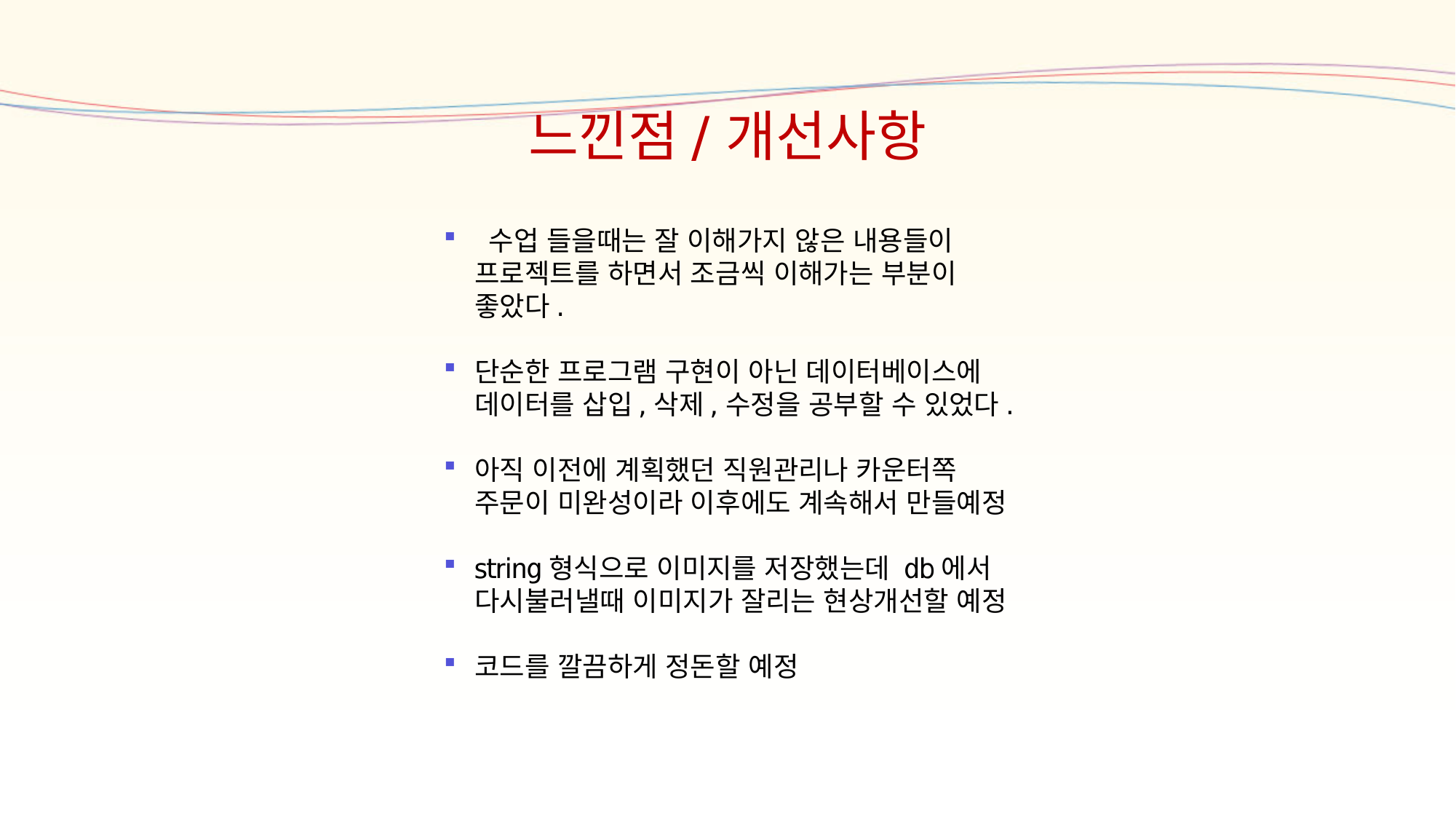

# 느낀점/개선사항

 수업 들을때는 잘 이해가지 않은 내용들이 프로젝트를 하면서 조금씩 이해가는 부분이 좋았다.

단순한 프로그램 구현이 아닌 데이터베이스에 데이터를 삽입,삭제,수정을 공부할 수 있었다.

아직 이전에 계획했던 직원관리나 카운터쪽 주문이 미완성이라 이후에도 계속해서 만들예정

string형식으로 이미지를 저장했는데 db에서 다시불러낼때 이미지가 잘리는 현상개선할 예정

코드를 깔끔하게 정돈할 예정